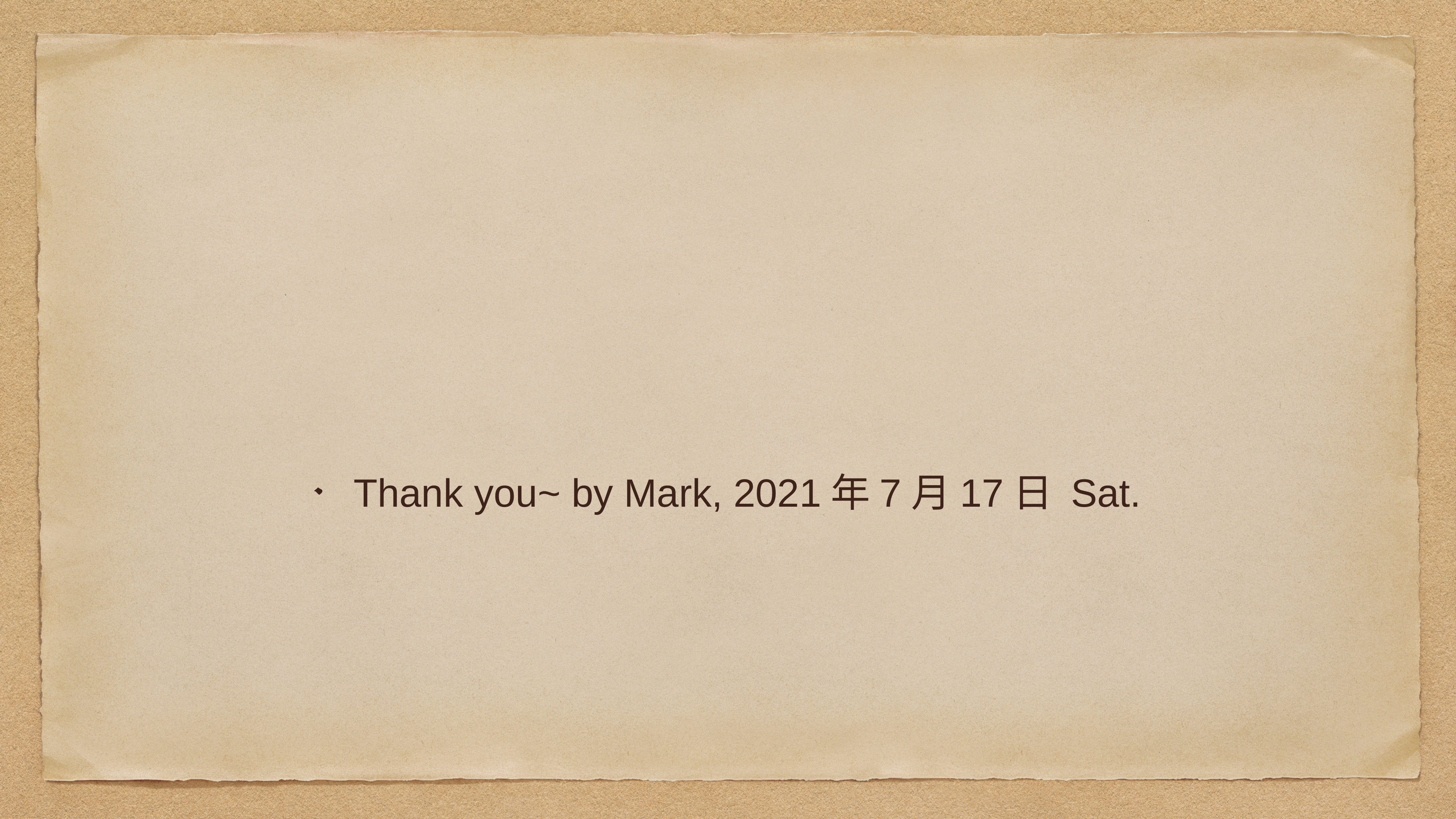

#
Thank you~ by Mark, 2021年7月17日 Sat.